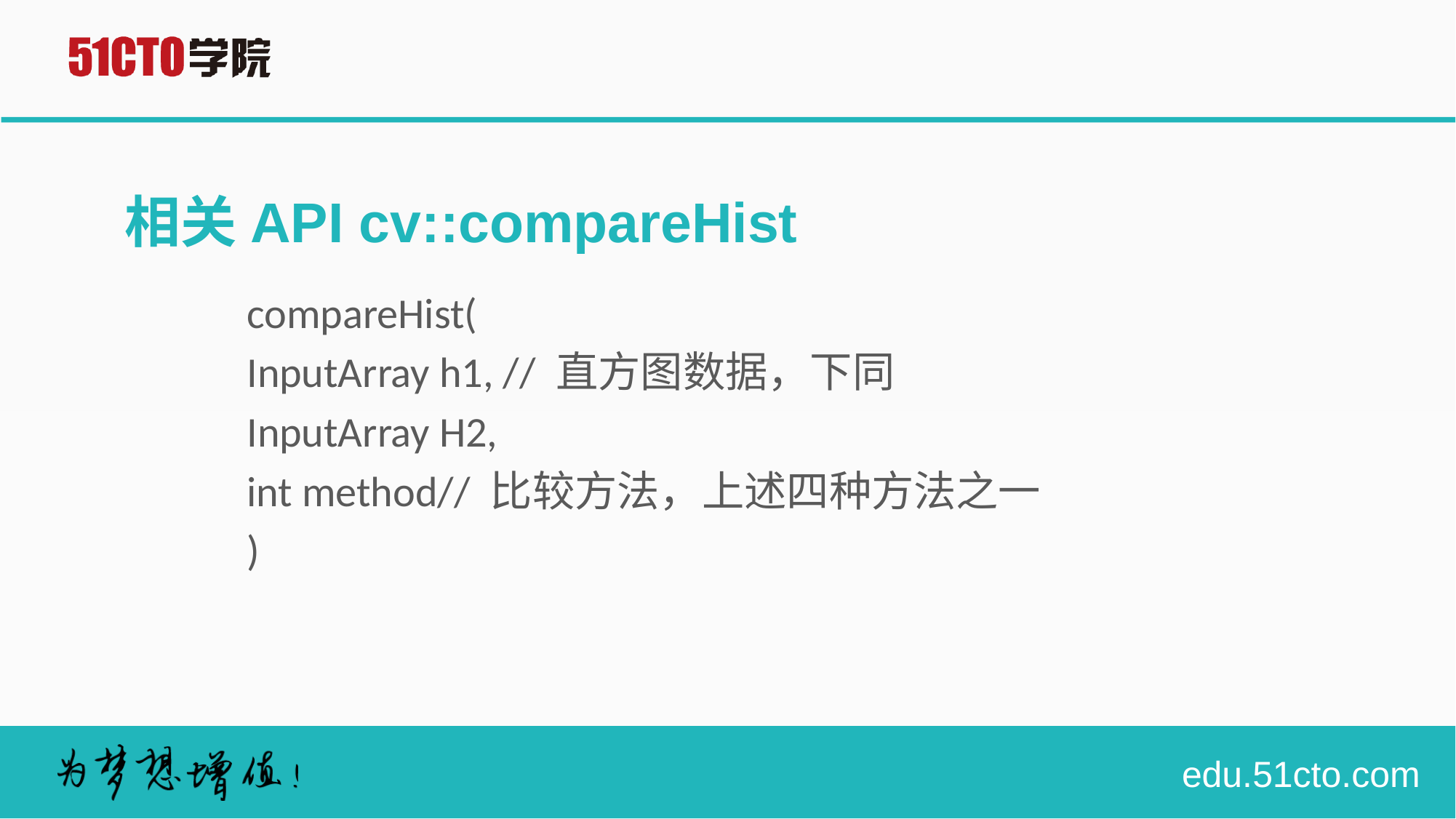

# 相关API cv::compareHist
compareHist(
InputArray h1, // 直方图数据，下同
InputArray H2,
int method// 比较方法，上述四种方法之一
)